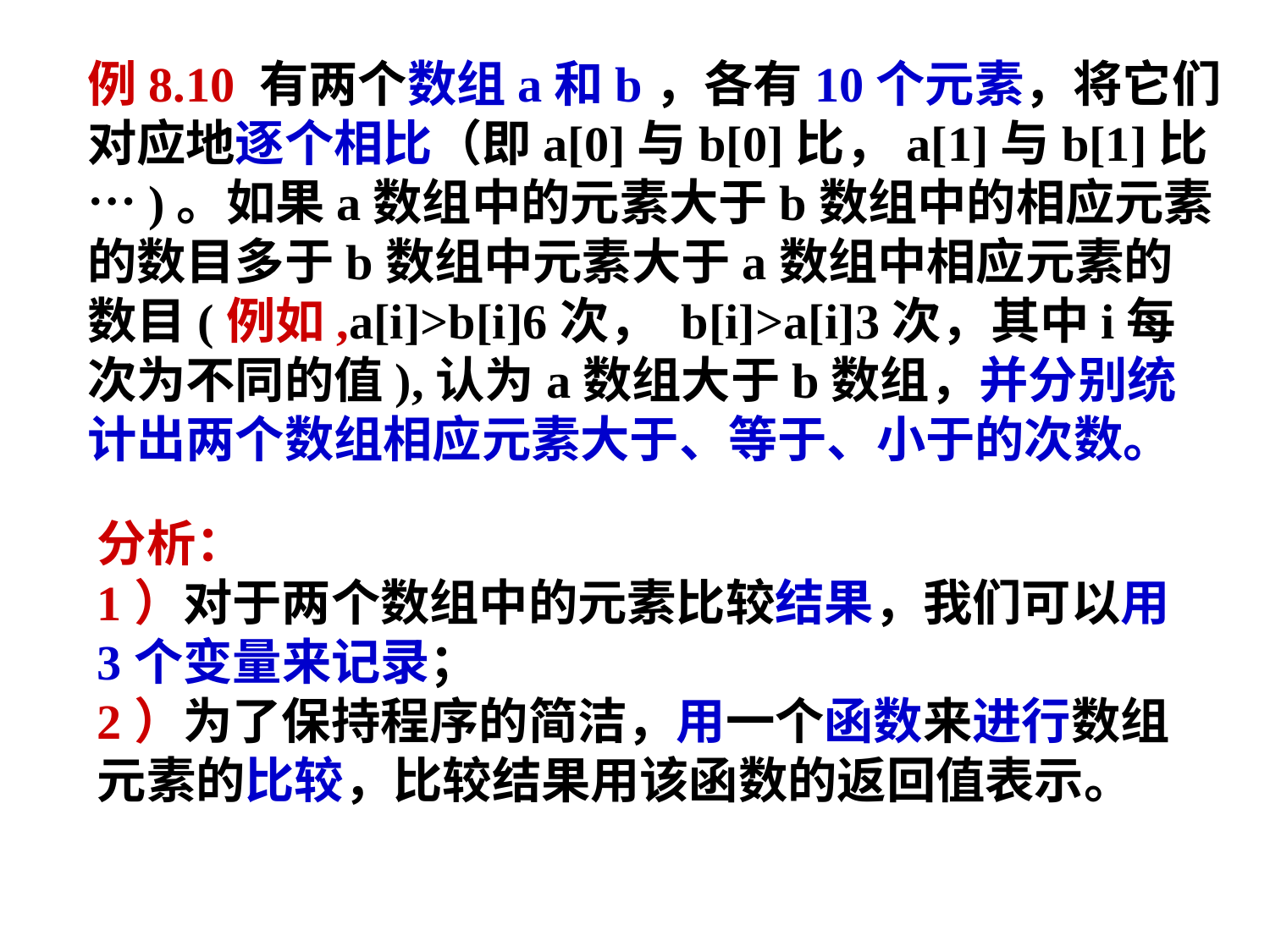

例8.10 有两个数组a和b，各有10个元素，将它们对应地逐个相比（即a[0]与b[0]比，a[1]与b[1]比…)。如果a数组中的元素大于b数组中的相应元素的数目多于b数组中元素大于a数组中相应元素的数目(例如,a[i]>b[i]6次， b[i]>a[i]3次，其中i每次为不同的值),认为a数组大于b数组，并分别统计出两个数组相应元素大于、等于、小于的次数。
分析：
1）对于两个数组中的元素比较结果，我们可以用3个变量来记录；
2）为了保持程序的简洁，用一个函数来进行数组元素的比较，比较结果用该函数的返回值表示。